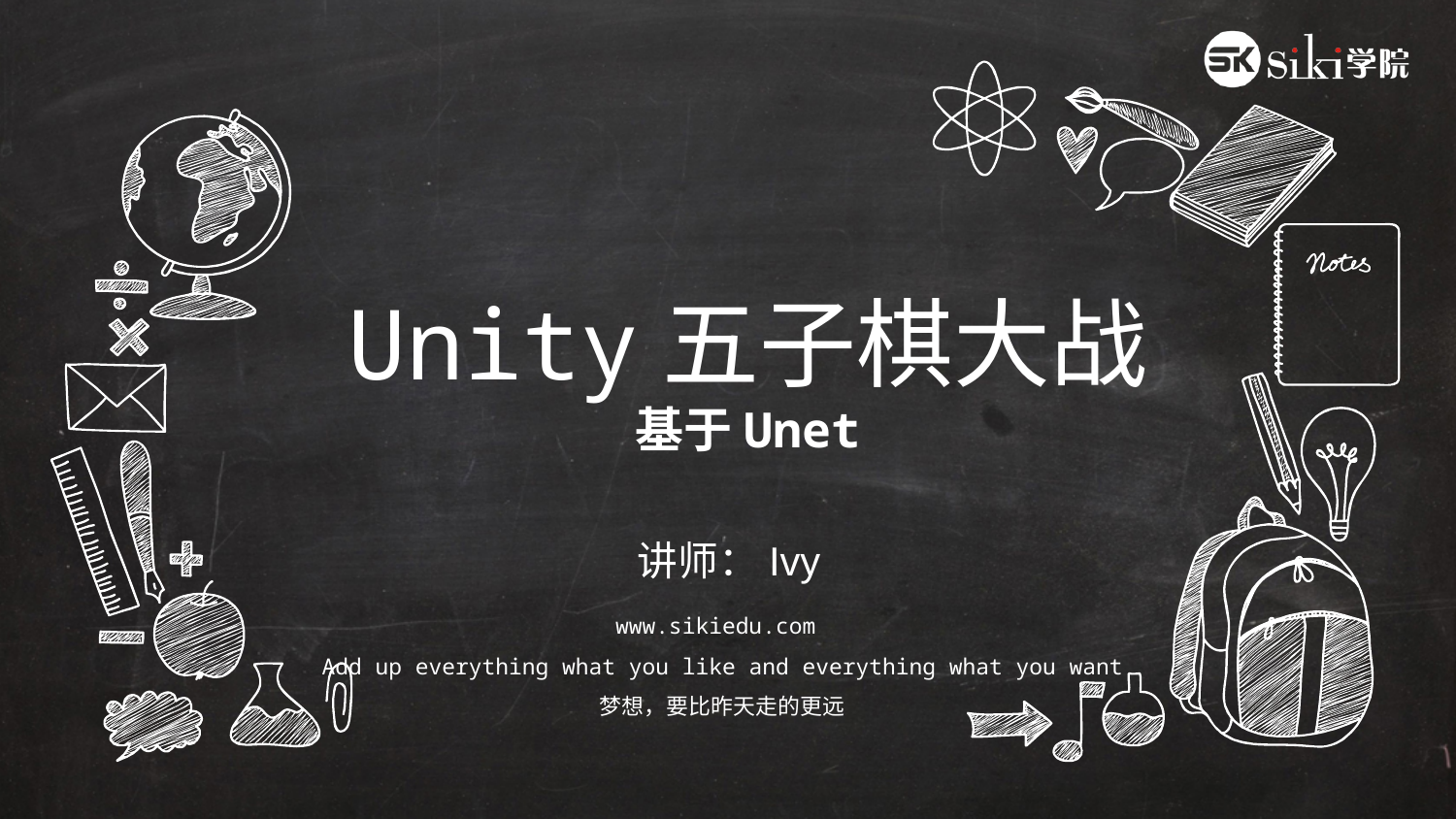

Unity五子棋大战
基于Unet

讲师：Ivy

www.sikiedu.com
Add up everything what you like and everything what you want
梦想，要比昨天走的更远